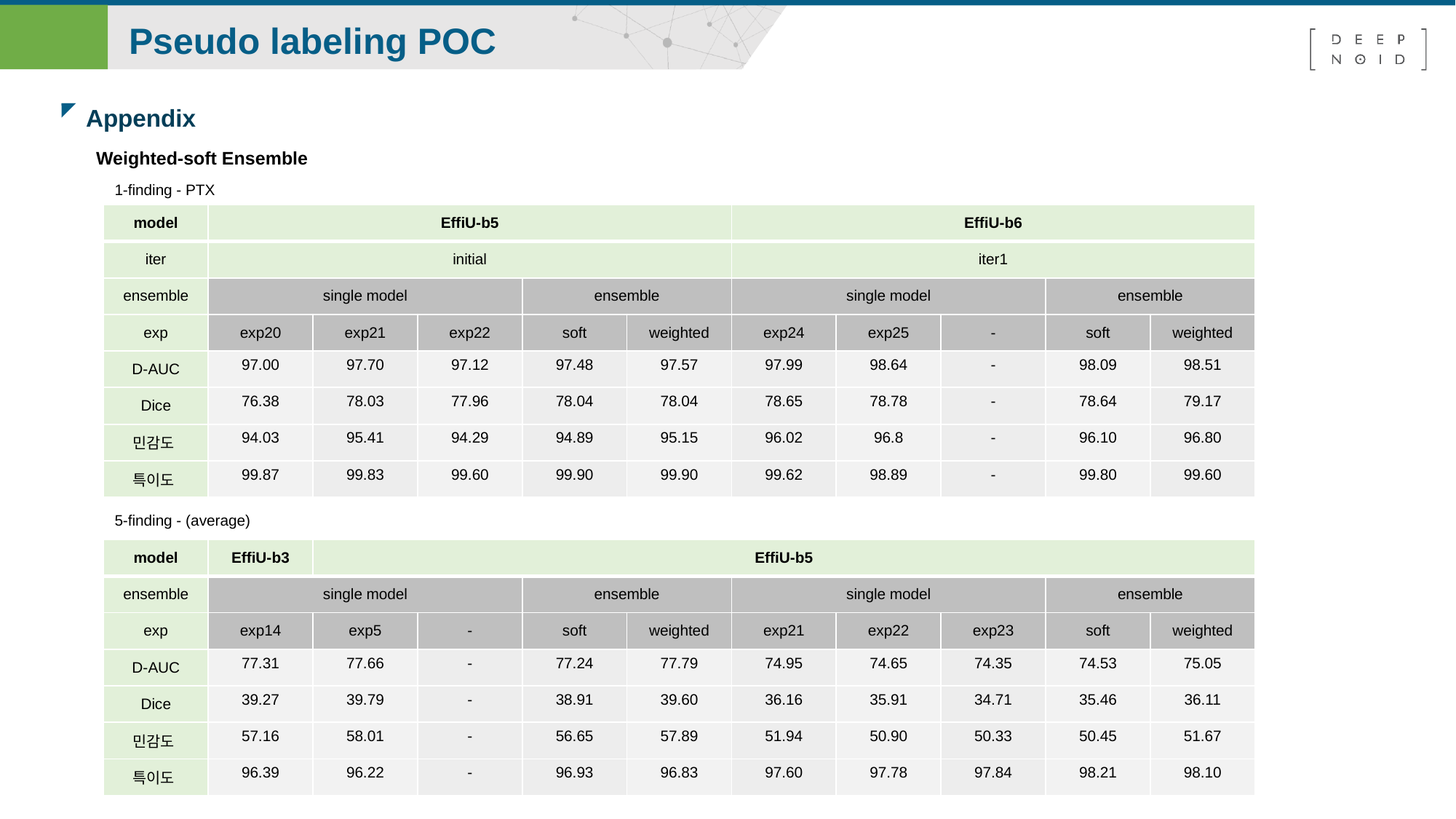

II 01.
Pseudo labeling POC
Appendix

Weighted-soft Ensemble
1-finding - PTX
| model | EffiU-b5 |  |  |  |  | EffiU-b6 |  |  |  |  |
| --- | --- | --- | --- | --- | --- | --- | --- | --- | --- | --- |
| iter | initial |  | exp6 |  |  | iter1 |  |  |  |  |
| ensemble | single model |  |  | ensemble |  | single model |  |  | ensemble |  |
| exp | exp20 | exp21 | exp22 | soft | weighted | exp24 | exp25 | - | soft | weighted |
| D-AUC | 97.00 | 97.70 | 97.12 | 97.48 | 97.57 | 97.99 | 98.64 | - | 98.09 | 98.51 |
| Dice | 76.38 | 78.03 | 77.96 | 78.04 | 78.04 | 78.65 | 78.78 | - | 78.64 | 79.17 |
| 민감도 | 94.03 | 95.41 | 94.29 | 94.89 | 95.15 | 96.02 | 96.8 | - | 96.10 | 96.80 |
| 특이도 | 99.87 | 99.83 | 99.60 | 99.90 | 99.90 | 99.62 | 98.89 | - | 99.80 | 99.60 |
5-finding - (average)
| model | EffiU-b3 | EffiU-b5 |  |  |  |  |  |  |  |  |
| --- | --- | --- | --- | --- | --- | --- | --- | --- | --- | --- |
| ensemble | single model |  |  | ensemble |  | single model |  |  | ensemble |  |
| exp | exp14 | exp5 | - | soft | weighted | exp21 | exp22 | exp23 | soft | weighted |
| D-AUC | 77.31 | 77.66 | - | 77.24 | 77.79 | 74.95 | 74.65 | 74.35 | 74.53 | 75.05 |
| Dice | 39.27 | 39.79 | - | 38.91 | 39.60 | 36.16 | 35.91 | 34.71 | 35.46 | 36.11 |
| 민감도 | 57.16 | 58.01 | - | 56.65 | 57.89 | 51.94 | 50.90 | 50.33 | 50.45 | 51.67 |
| 특이도 | 96.39 | 96.22 | - | 96.93 | 96.83 | 97.60 | 97.78 | 97.84 | 98.21 | 98.10 |